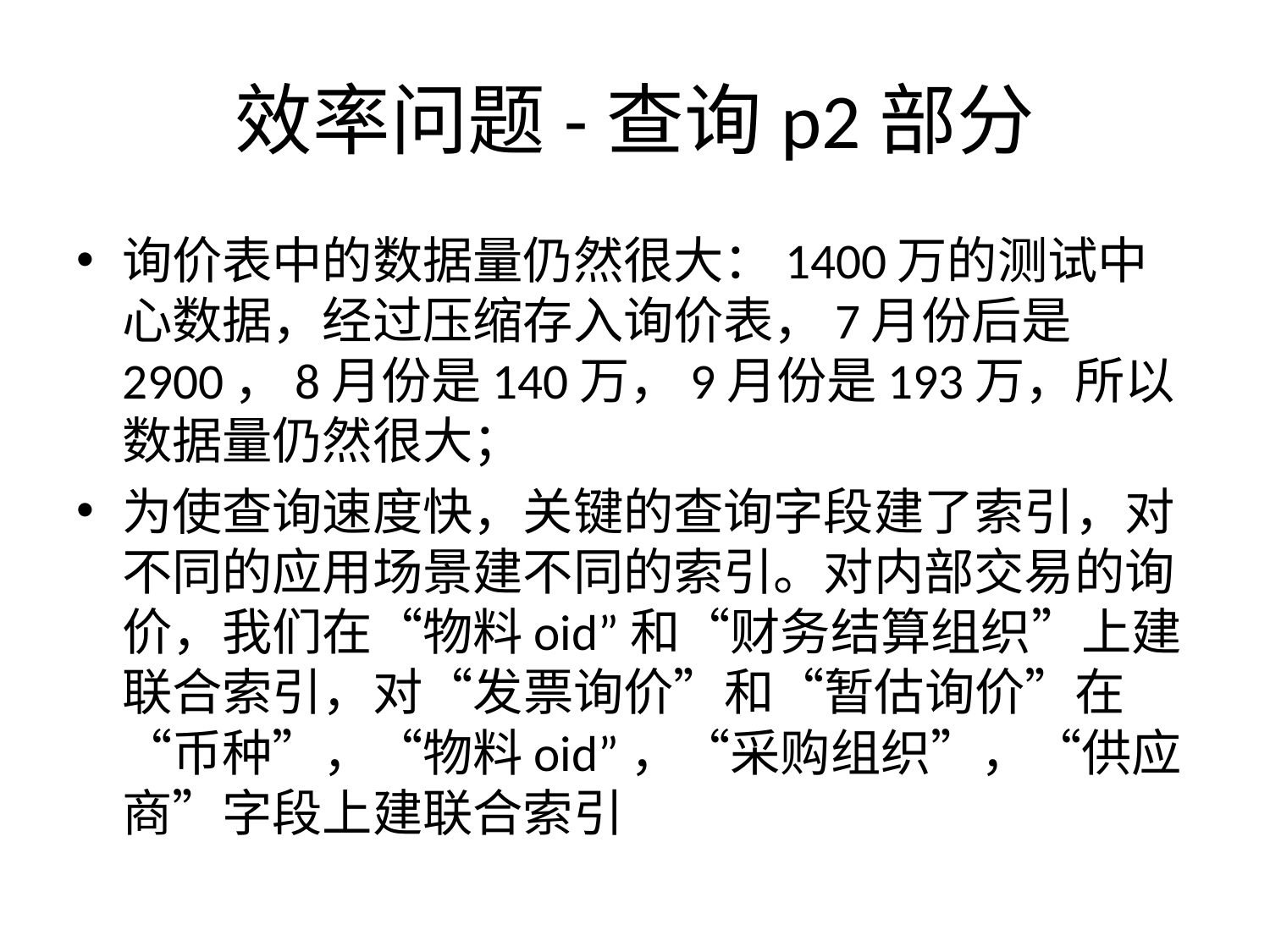

# 效率问题-查询p2部分
询价表中的数据量仍然很大：1400万的测试中心数据，经过压缩存入询价表，7月份后是2900，8月份是140万，9月份是193万，所以数据量仍然很大；
为使查询速度快，关键的查询字段建了索引，对不同的应用场景建不同的索引。对内部交易的询价，我们在“物料oid”和“财务结算组织”上建联合索引，对“发票询价”和“暂估询价”在“币种”，“物料oid”，“采购组织”，“供应商”字段上建联合索引